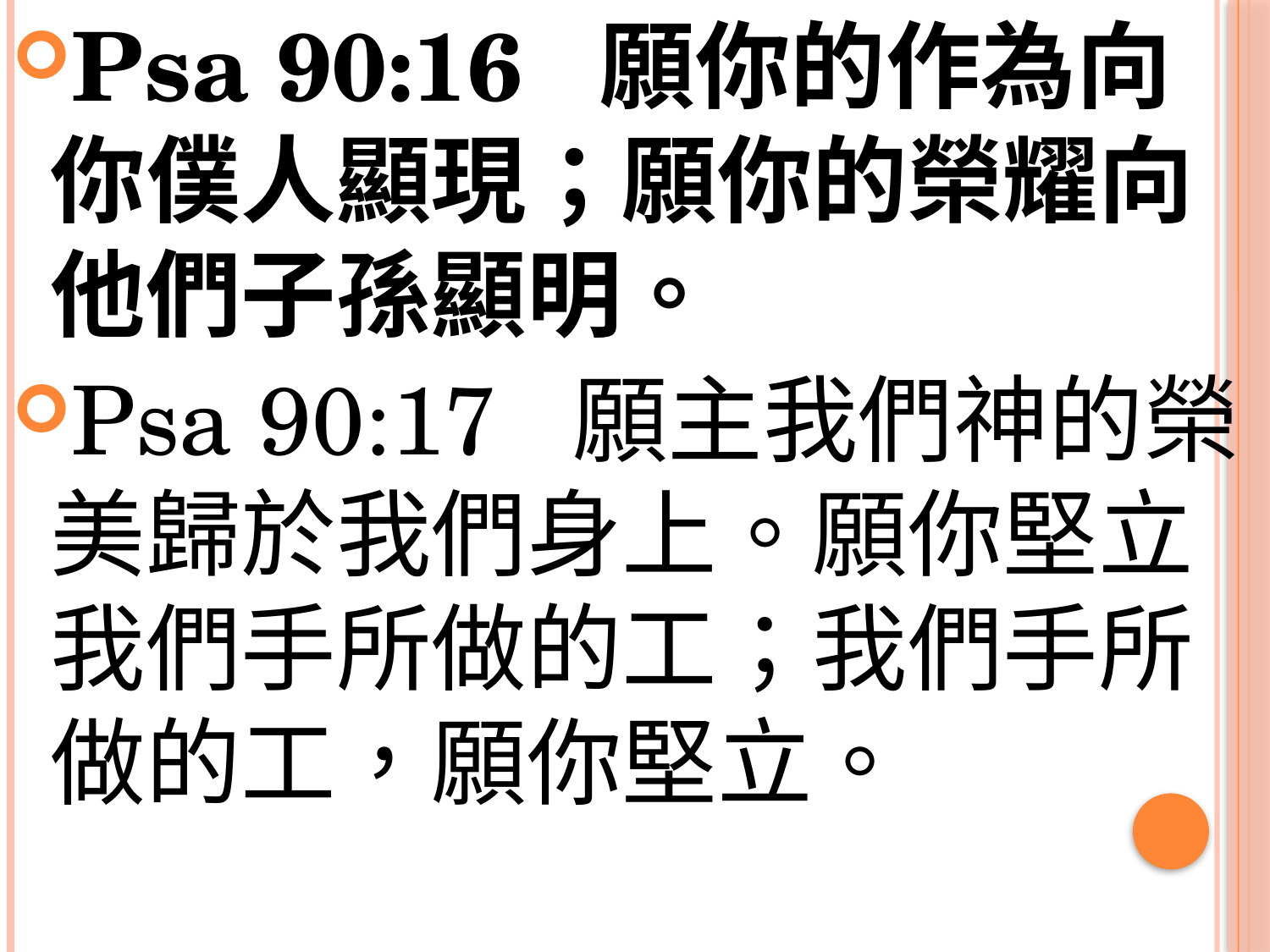

Psa 90:16  願你的作為向你僕人顯現；願你的榮耀向他們子孫顯明。
Psa 90:17  願主我們神的榮美歸於我們身上。願你堅立我們手所做的工；我們手所做的工，願你堅立。